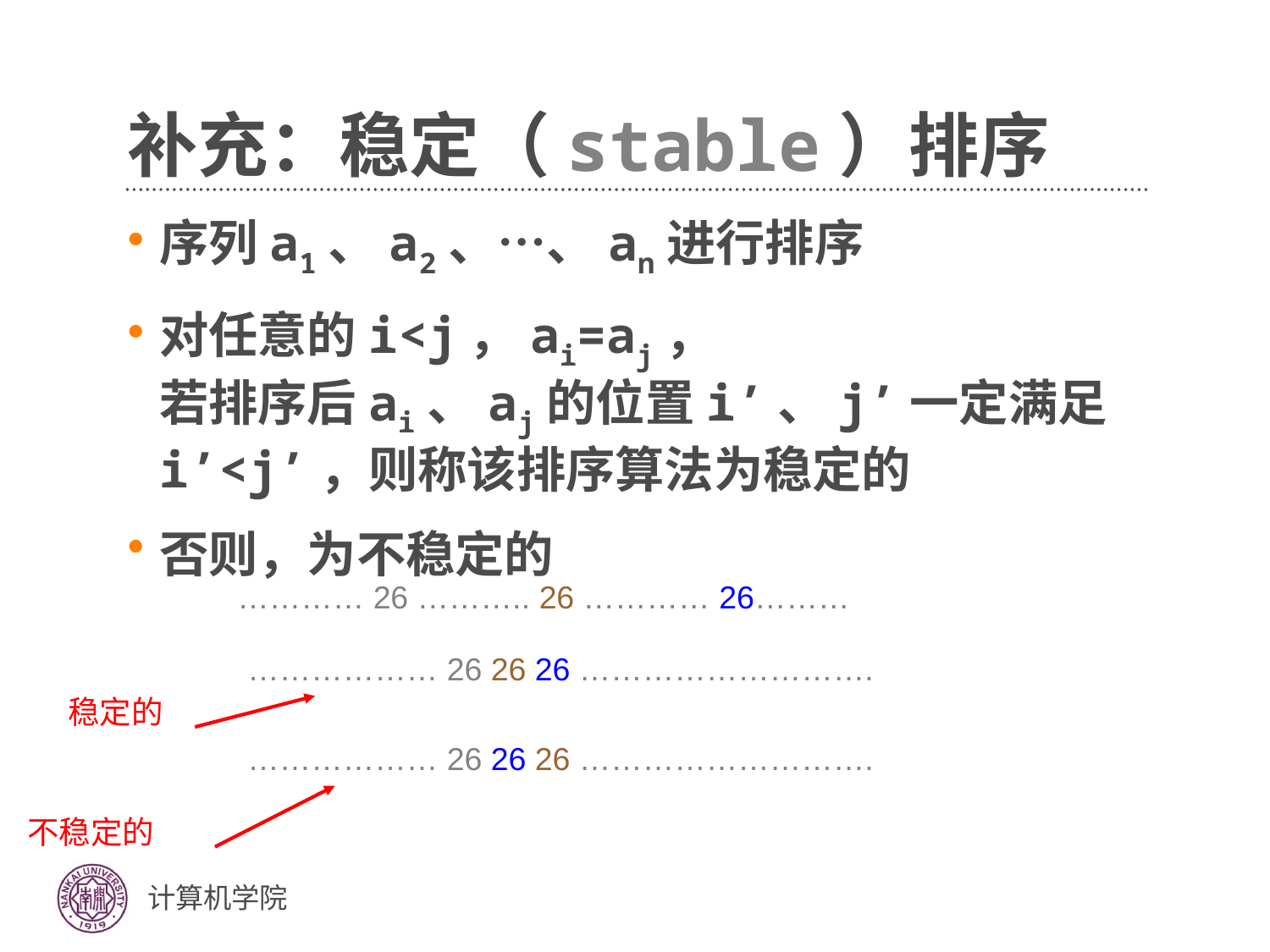

# 补充：稳定（stable）排序
序列a1、a2、…、an进行排序
对任意的i<j，ai=aj，
若排序后ai、aj的位置i’、j’一定满足i’<j’，则称该排序算法为稳定的
否则，为不稳定的
………… 26 ……….. 26 ………… 26………
……………… 26 26 26 ……………………….
稳定的

……………… 26 26 26 ……………………….

不稳定的